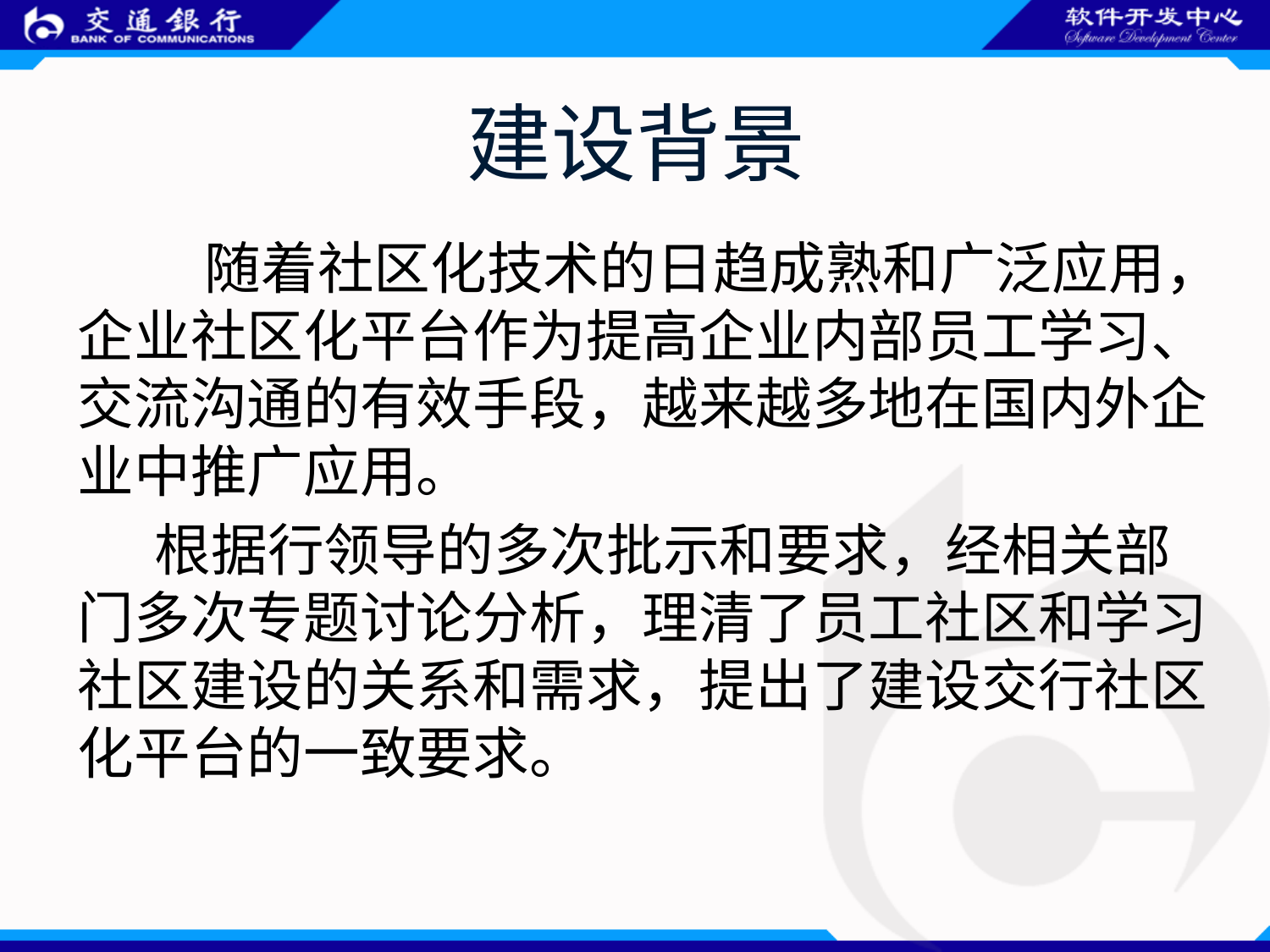

# 建设背景
	随着社区化技术的日趋成熟和广泛应用，企业社区化平台作为提高企业内部员工学习、交流沟通的有效手段，越来越多地在国内外企业中推广应用。
     根据行领导的多次批示和要求，经相关部门多次专题讨论分析，理清了员工社区和学习社区建设的关系和需求，提出了建设交行社区化平台的一致要求。